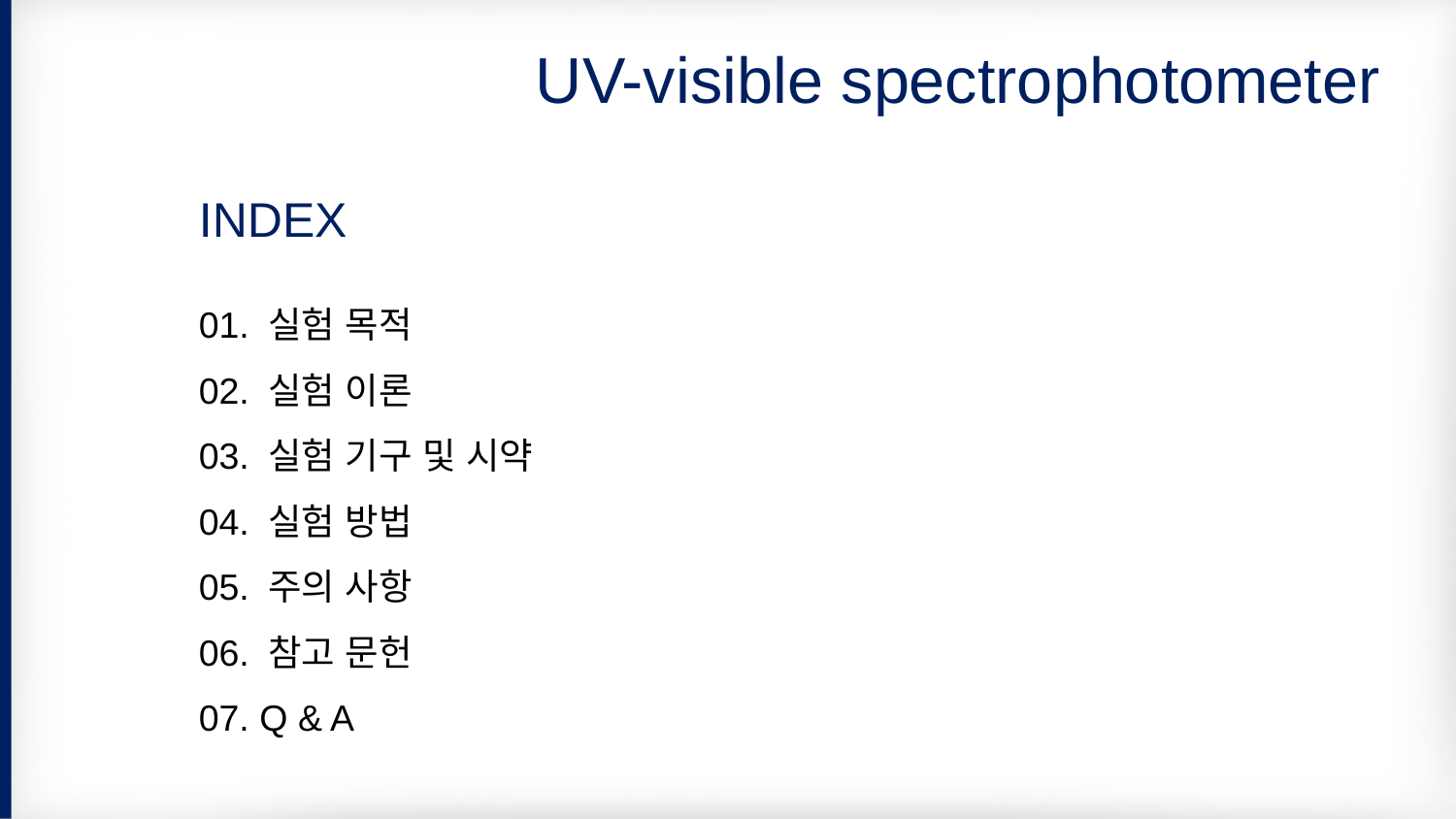

UV-visible spectrophotometer
INDEX

01. 실험 목적
02. 실험 이론
03. 실험 기구 및 시약
04. 실험 방법
05. 주의 사항
06. 참고 문헌
07. Q & A